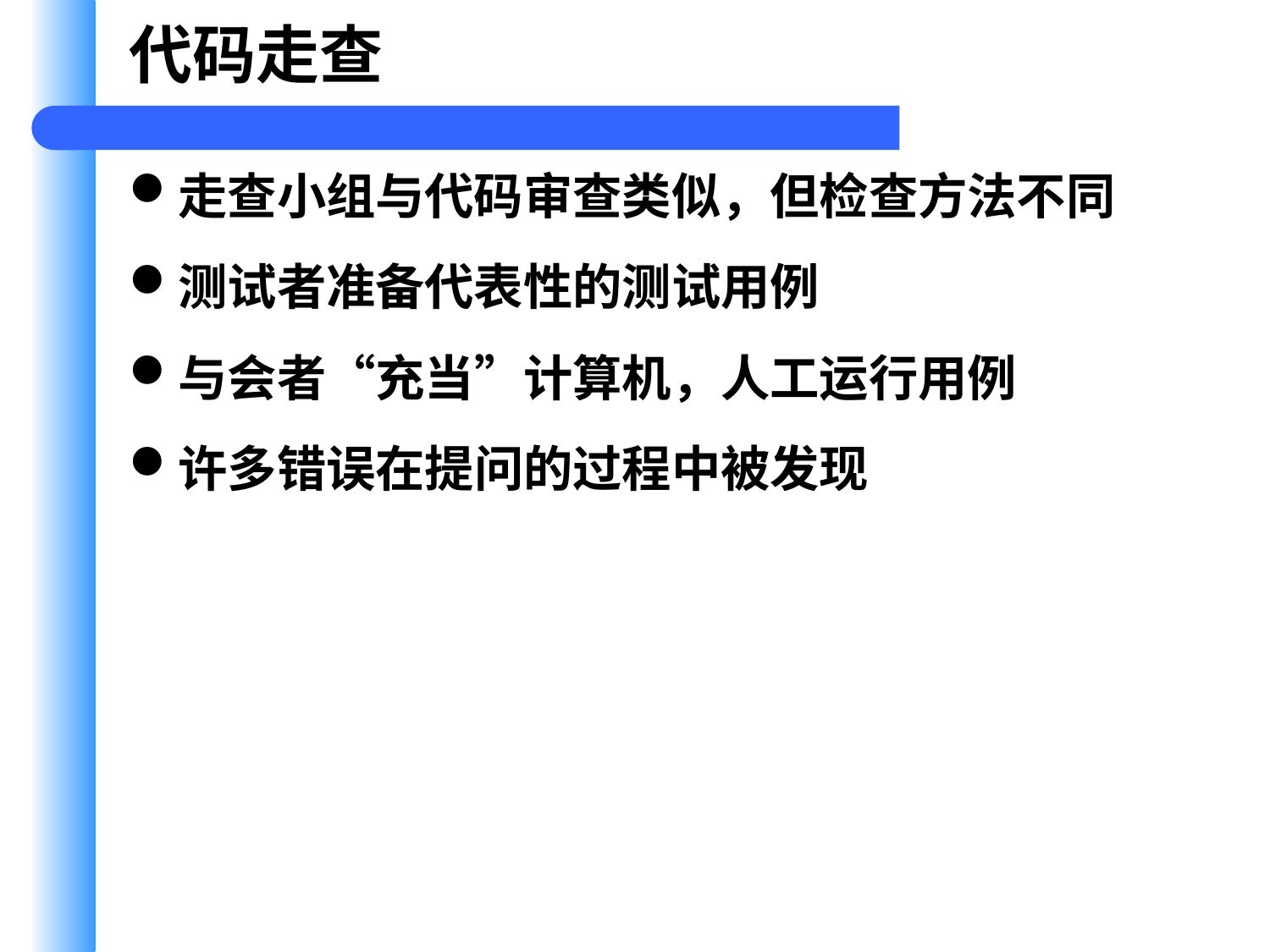

# 代码走查
走查小组与代码审查类似，但检查方法不同
测试者准备代表性的测试用例
与会者“充当”计算机，人工运行用例
许多错误在提问的过程中被发现